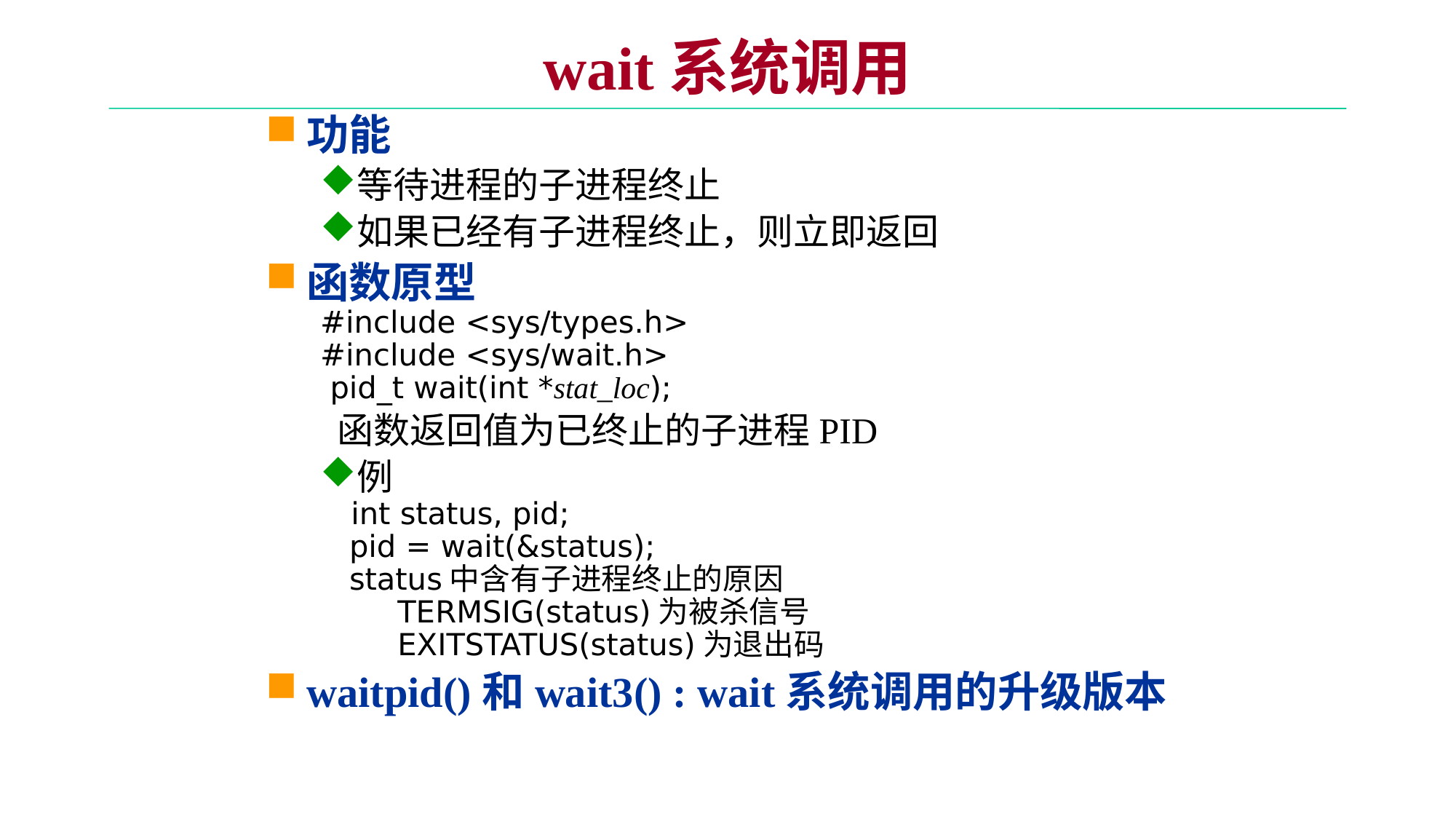

# wait系统调用
功能
等待进程的子进程终止
如果已经有子进程终止，则立即返回
函数原型
#include <sys/types.h>
#include <sys/wait.h>
 pid_t wait(int *stat_loc);
 函数返回值为已终止的子进程PID
例
    int status, pid;
   pid = wait(&status);
   status中含有子进程终止的原因
        TERMSIG(status)为被杀信号
        EXITSTATUS(status)为退出码
waitpid()和wait3() : wait系统调用的升级版本